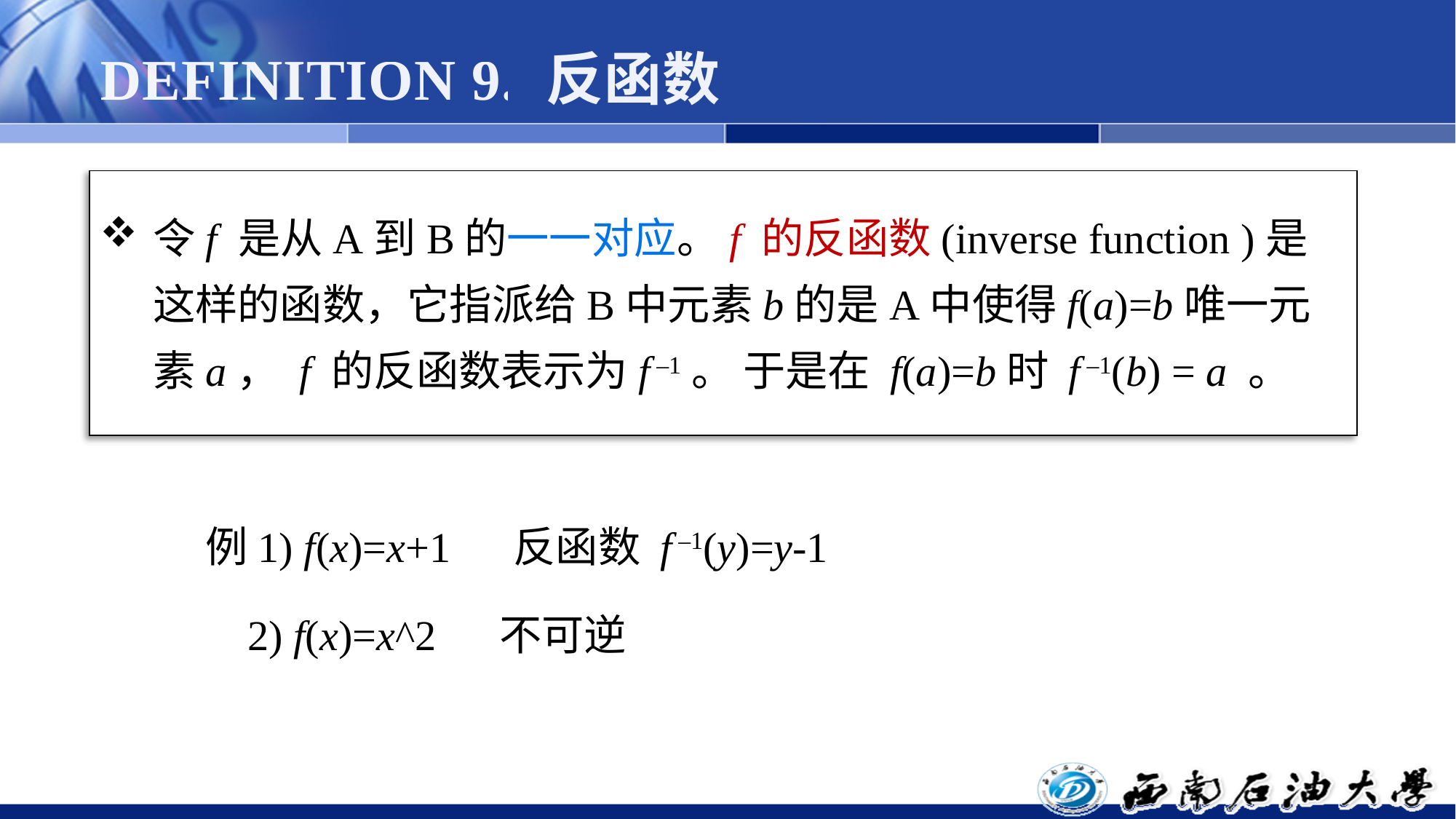

# DEFINITION 9. 反函数

令f 是从A到B的一一对应。f 的反函数(inverse function )是这样的函数，它指派给B中元素b的是A中使得f(a)=b唯一元素a， f 的反函数表示为f –1。 于是在 f(a)=b时 f –1(b) = a 。
例1) f(x)=x+1     反函数 f –1(y)=y-1
    2) f(x)=x^2     不可逆